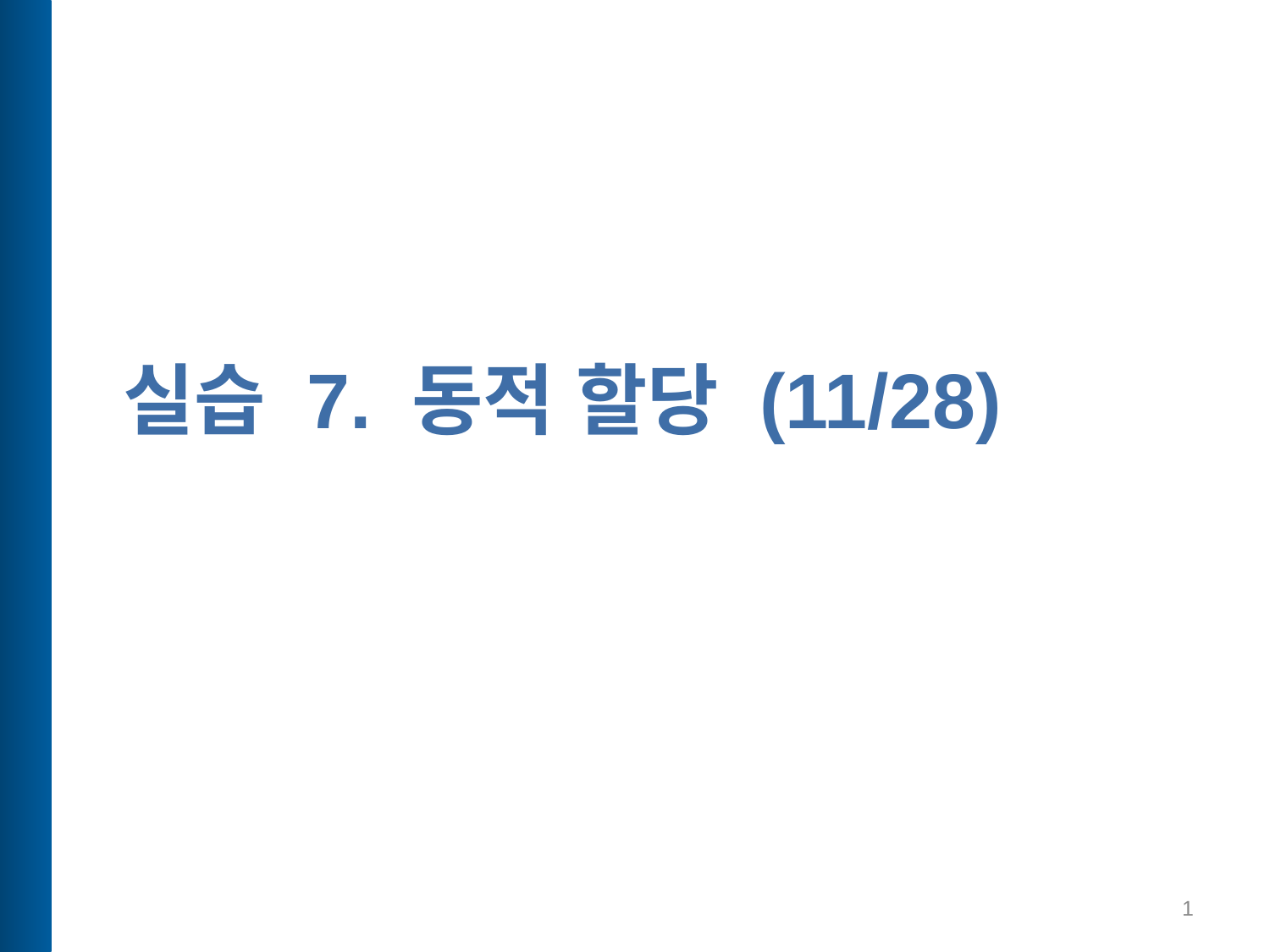

# 실습 7. 동적 할당 (11/28)

1